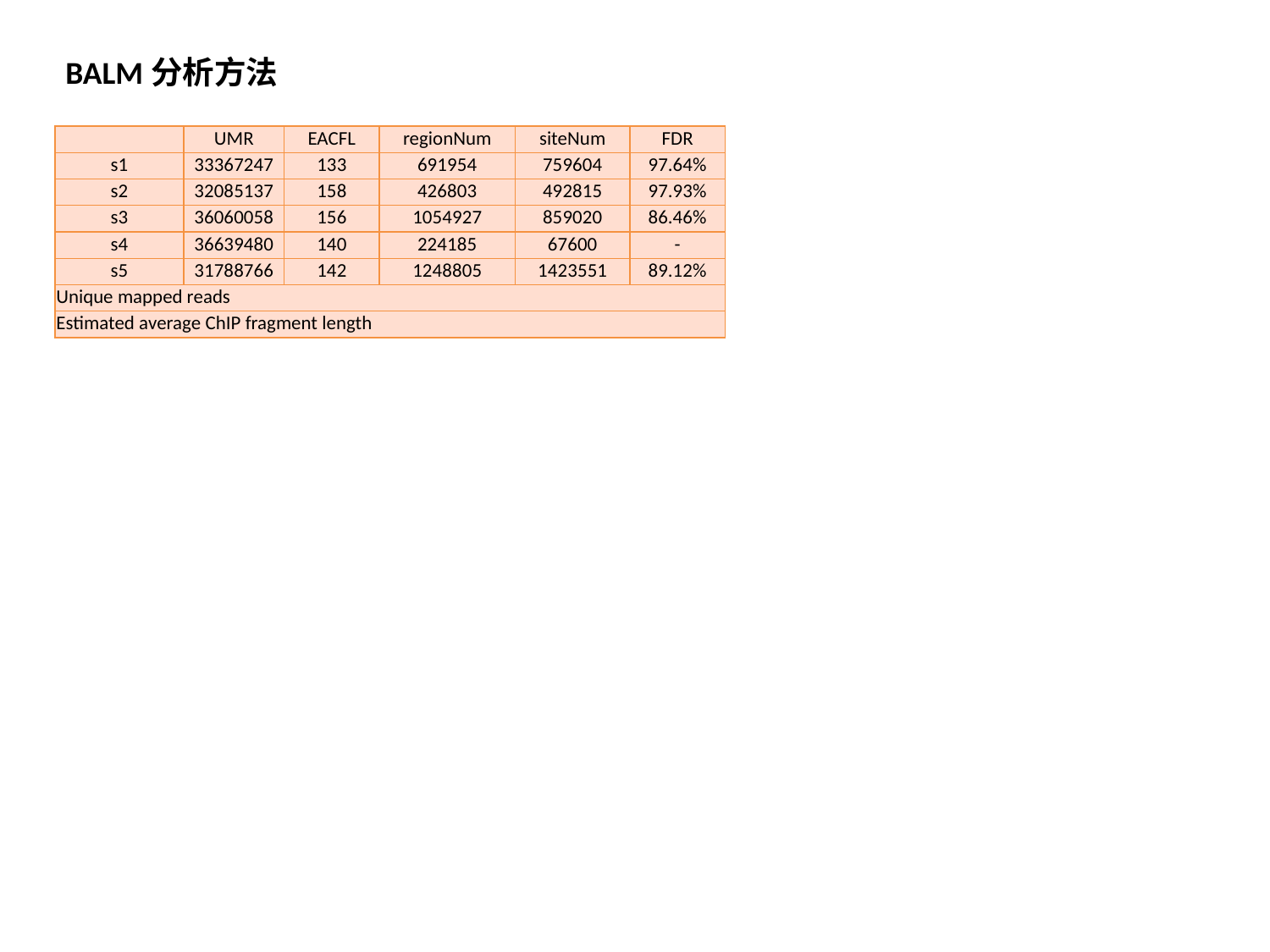

BALM分析方法
|  | UMR | EACFL | regionNum | siteNum | FDR |
| --- | --- | --- | --- | --- | --- |
| s1 | 33367247 | 133 | 691954 | 759604 | 97.64% |
| s2 | 32085137 | 158 | 426803 | 492815 | 97.93% |
| s3 | 36060058 | 156 | 1054927 | 859020 | 86.46% |
| s4 | 36639480 | 140 | 224185 | 67600 | - |
| s5 | 31788766 | 142 | 1248805 | 1423551 | 89.12% |
| Unique mapped reads |  |  |  |  |  |
| Estimated average ChIP fragment length |  |  |  |  |  |